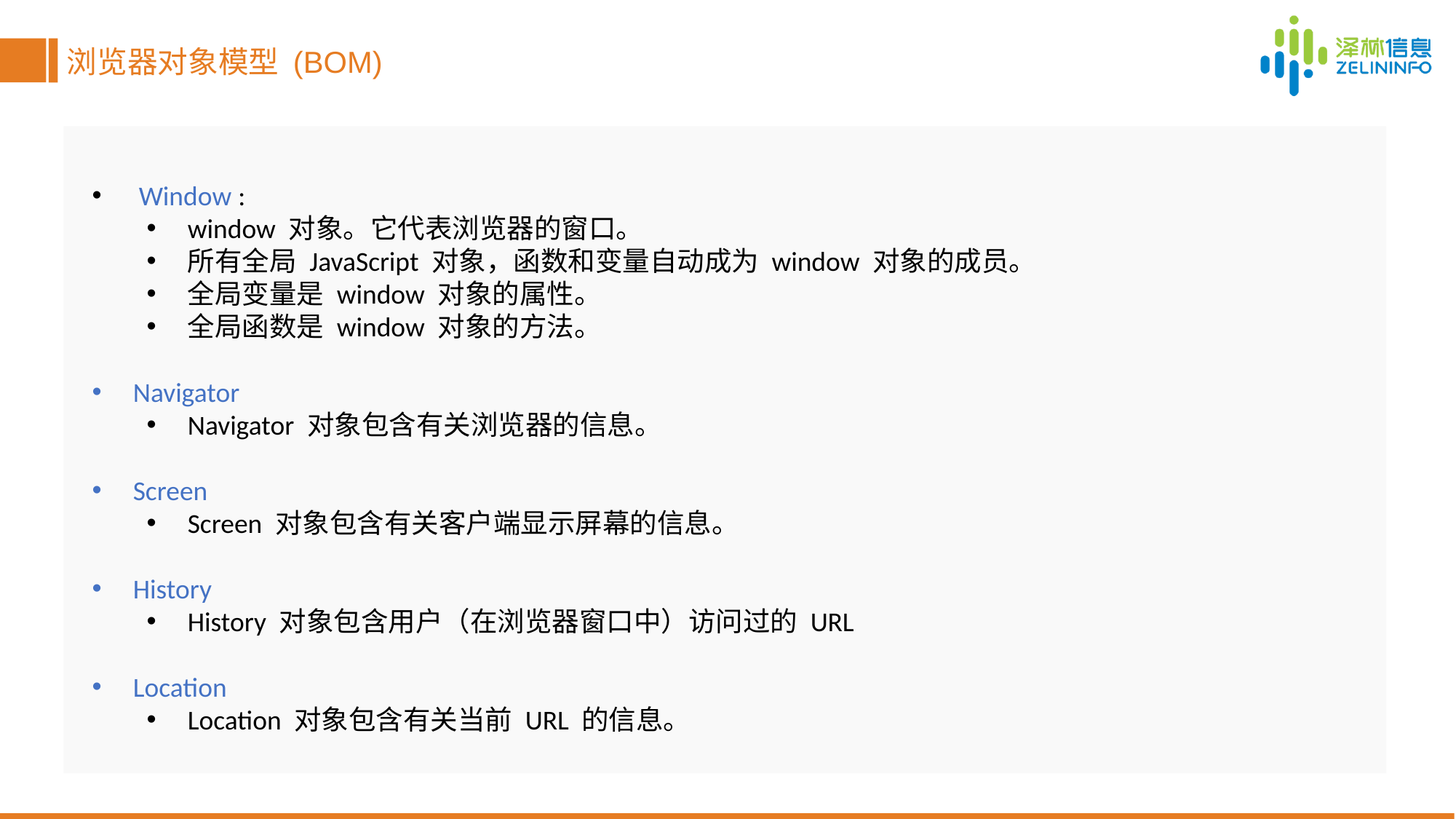

浏览器对象模型 (BOM)

      Window :
window 对象。它代表浏览器的窗口。
所有全局 JavaScript 对象，函数和变量自动成为 window 对象的成员。
全局变量是 window 对象的属性。
全局函数是 window 对象的方法。

Navigator
Navigator 对象包含有关浏览器的信息。

Screen
Screen 对象包含有关客户端显示屏幕的信息。

History
History 对象包含用户（在浏览器窗口中）访问过的 URL

Location
Location 对象包含有关当前 URL 的信息。